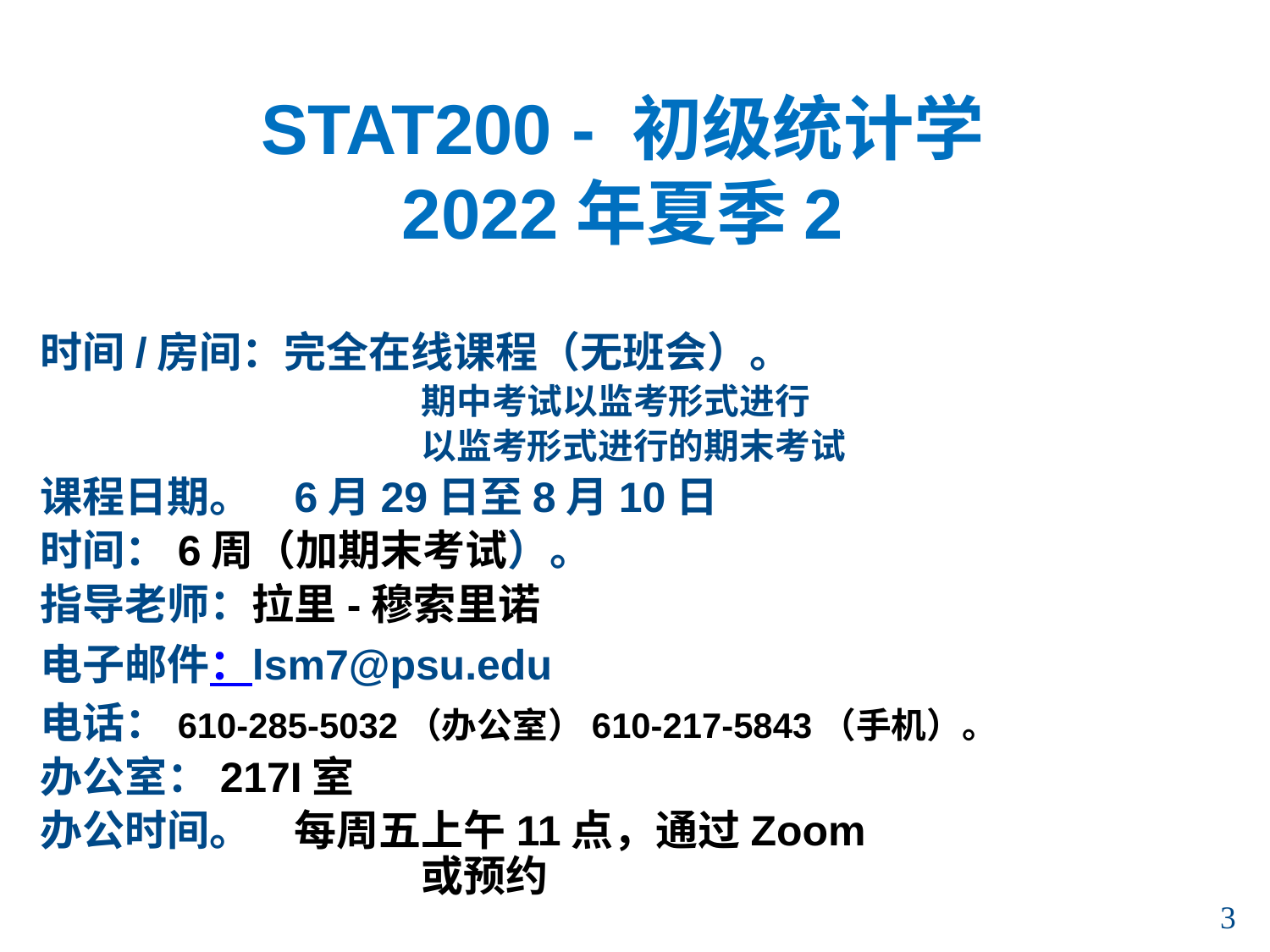

# STAT200 - 初级统计学 2022年夏季2

时间/房间：完全在线课程（无班会）。
			期中考试以监考形式进行
			以监考形式进行的期末考试
课程日期。 	6月29日至8月10日
时间：6周（加期末考试）。
指导老师：拉里-穆索里诺
电子邮件：lsm7@psu.edu
电话：610-285-5032（办公室）610-217-5843（手机）。
办公室：217I室
办公时间。 	每周五上午11点，通过Zoom
			或预约
3